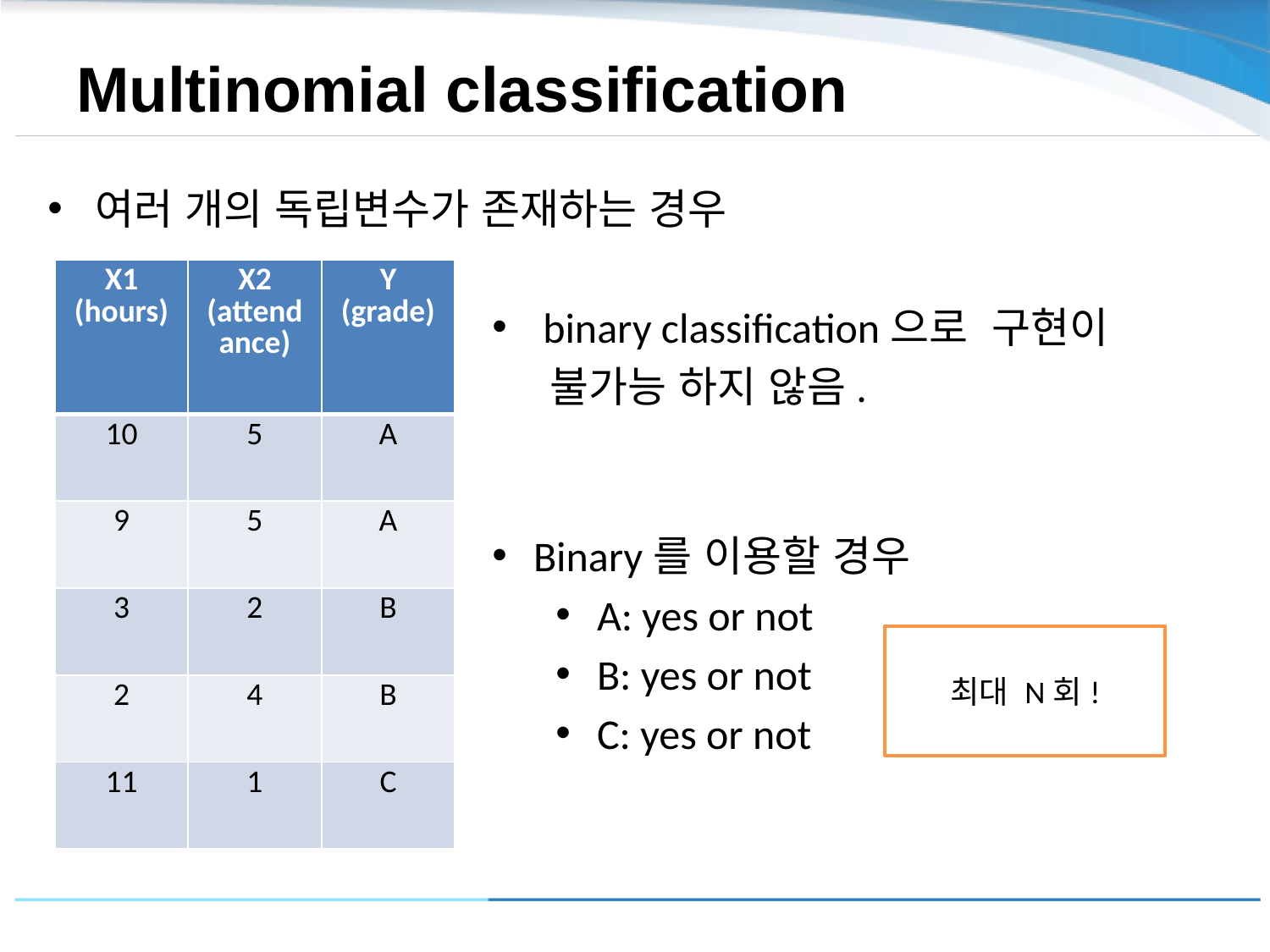

# Multinomial classification
여러 개의 독립변수가 존재하는 경우

  binary classification으로  구현이
    불가능 하지 않음.

 Binary를 이용할 경우
 A: yes or not
 B: yes or not
 C: yes or not
| X1 (hours) | X2 (attend ance) | Y (grade) |
| --- | --- | --- |
| 10 | 5 | A |
| 9 | 5 | A |
| 3 | 2 | B |
| 2 | 4 | B |
| 11 | 1 | C |
최대 N회!